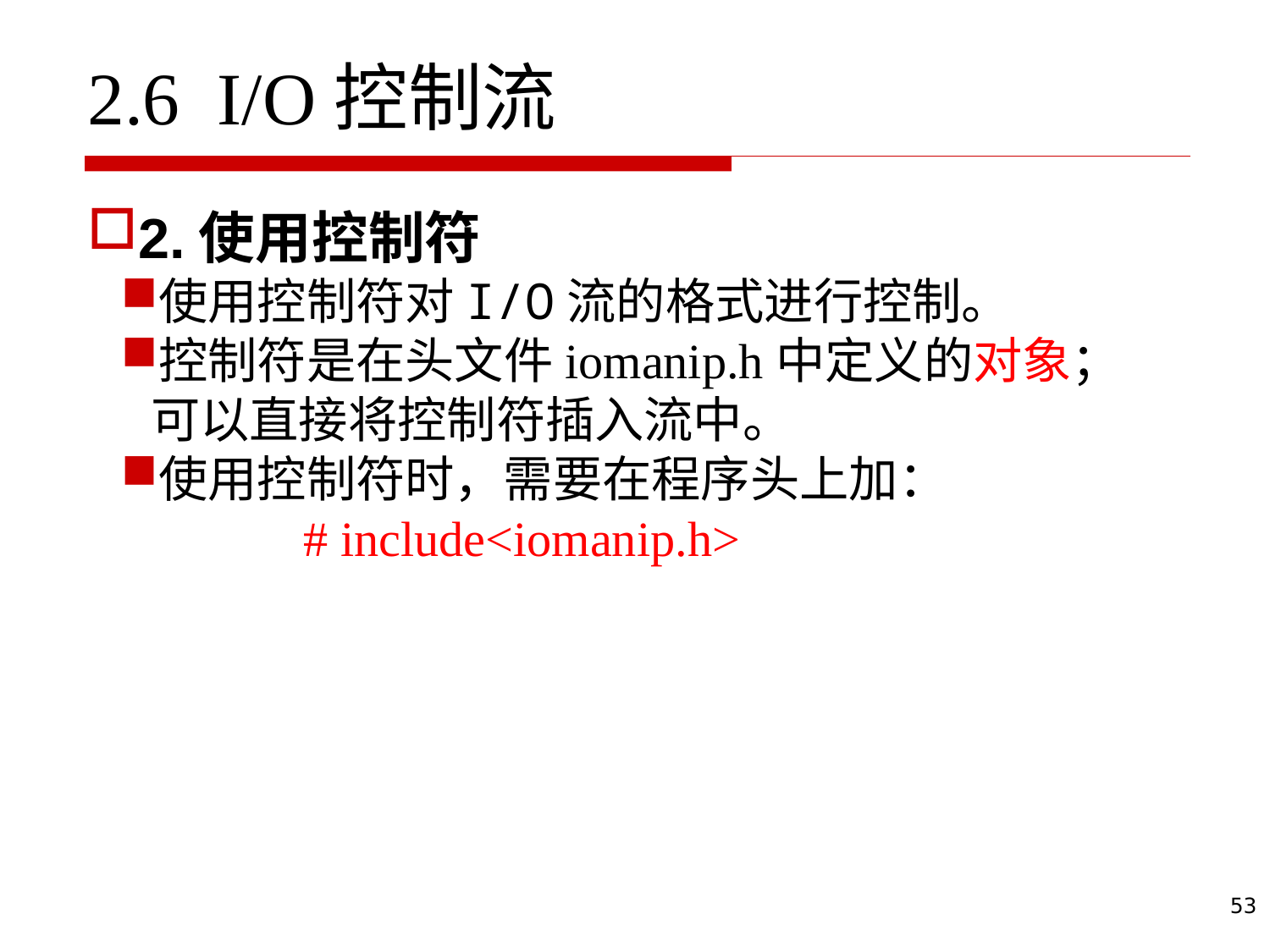

2.6  I/O控制流
2.使用控制符
使用控制符对I/O流的格式进行控制。
控制符是在头文件iomanip.h中定义的对象；可以直接将控制符插入流中。
使用控制符时，需要在程序头上加：
   # include<iomanip.h>

53